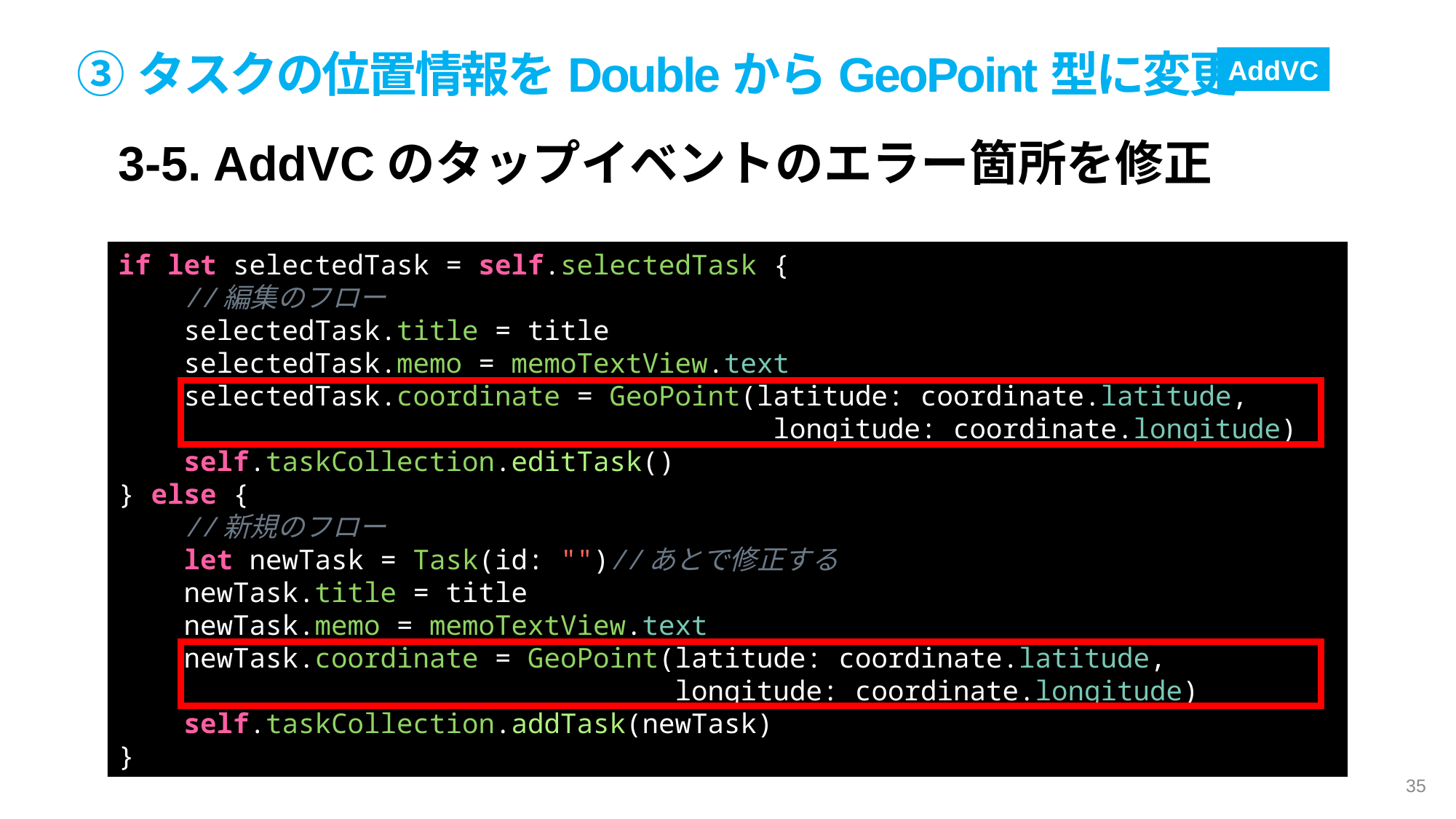

③タスクの位置情報をDoubleからGeoPoint型に変更
AddVC
3-5. AddVCのタップイベントのエラー箇所を修正
if let selectedTask = self.selectedTask {
    //編集のフロー
    selectedTask.title = title
    selectedTask.memo = memoTextView.text
    selectedTask.coordinate = GeoPoint(latitude: coordinate.latitude,
                                        longitude: coordinate.longitude)
    self.taskCollection.editTask()
} else {
    //新規のフロー
    let newTask = Task(id: "")//あとで修正する
    newTask.title = title
    newTask.memo = memoTextView.text
    newTask.coordinate = GeoPoint(latitude: coordinate.latitude,
                                  longitude: coordinate.longitude)
    self.taskCollection.addTask(newTask)
}

35